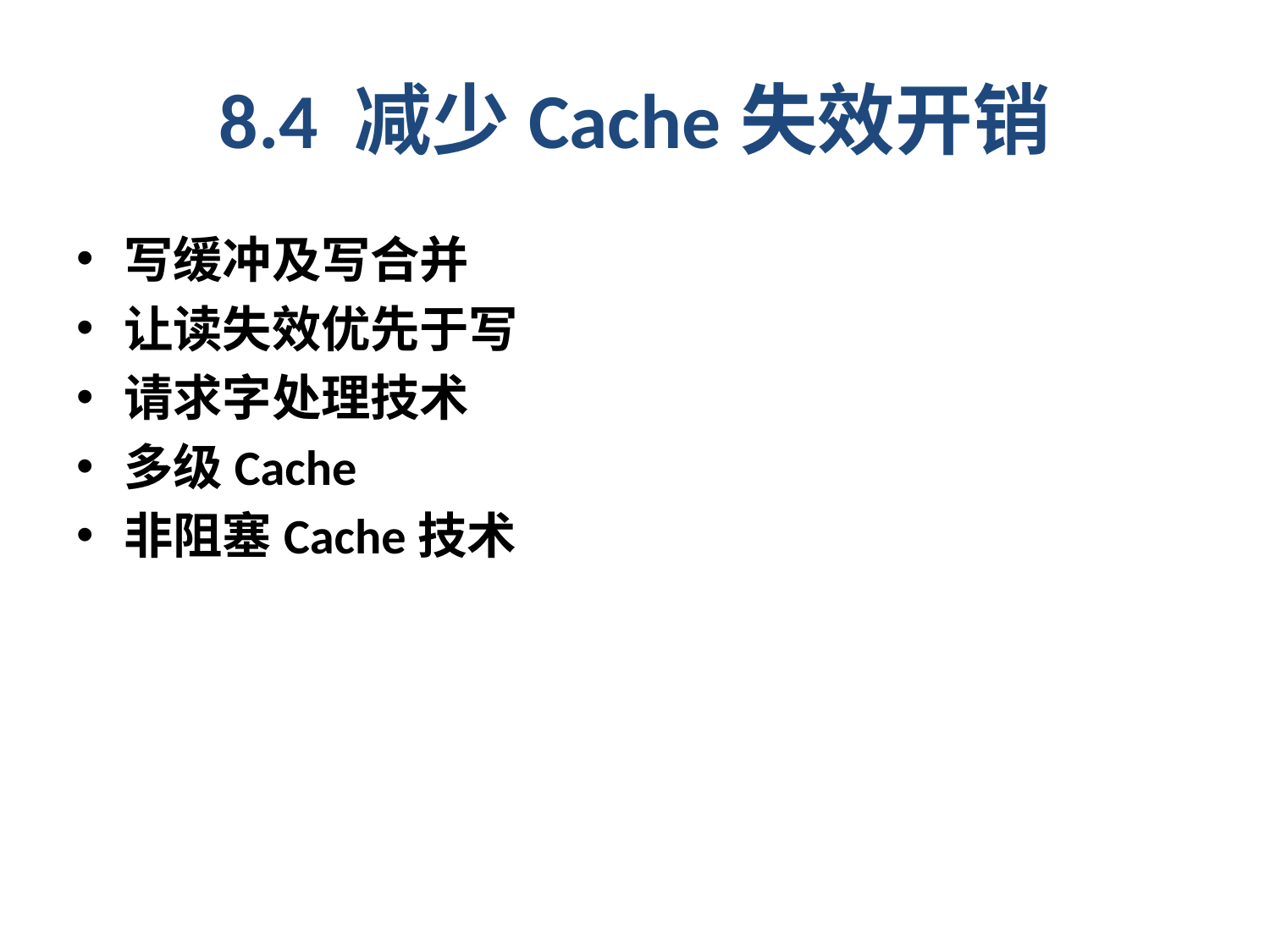

# 8.4 减少Cache失效开销
写缓冲及写合并
让读失效优先于写
请求字处理技术
多级Cache
非阻塞Cache技术